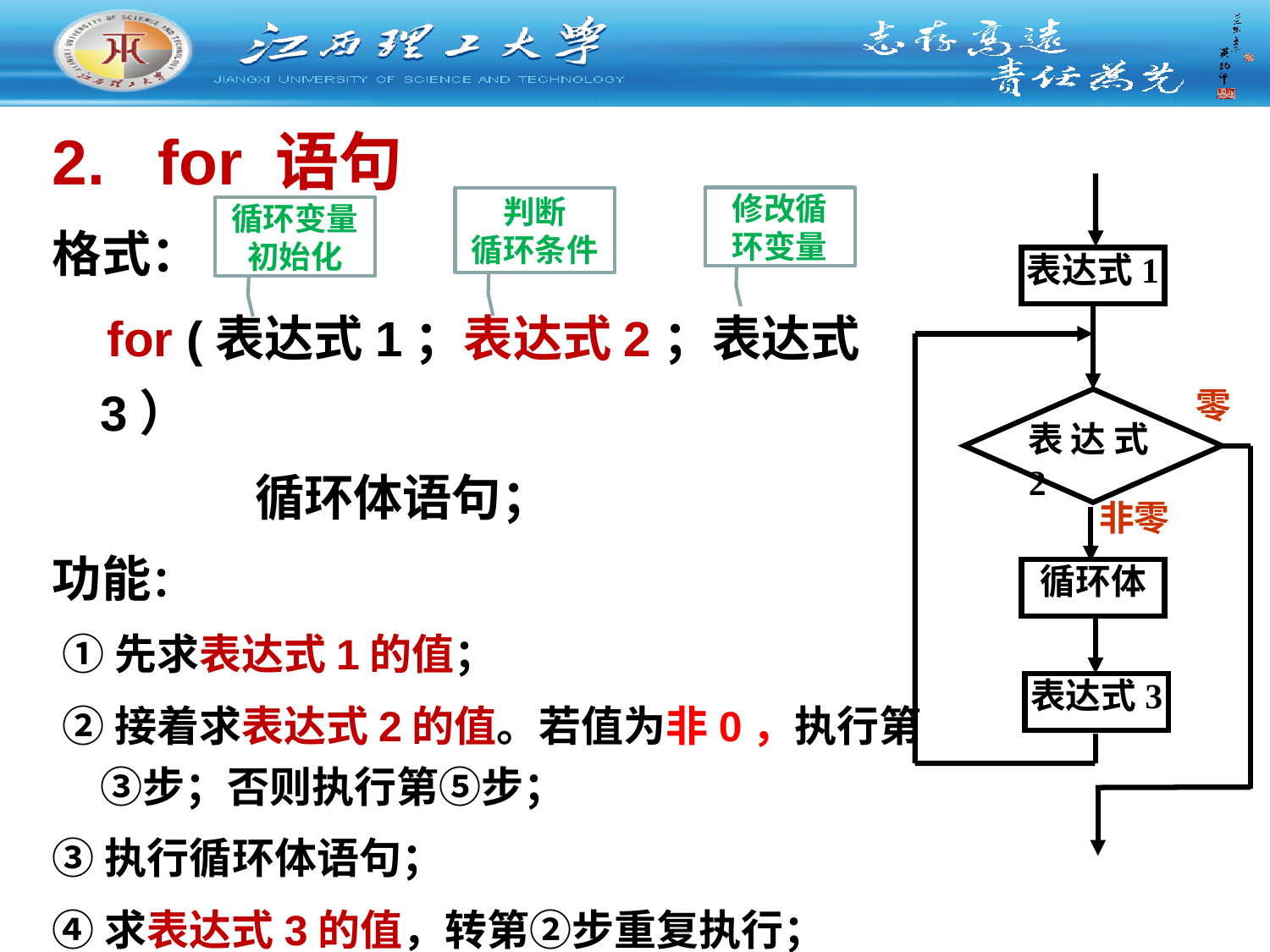

2.   for 语句
格式：
    for (表达式1；表达式2；表达式3）
                 循环体语句；
功能：
 ①先求表达式1的值；
 ②接着求表达式2的值。若值为非0，执行第③步；否则执行第⑤步；
③执行循环体语句；
④求表达式3的值，转第②步重复执行；
⑤结束for循环。

表达式1

零
表达式2

非零

循环体

表达式3

判断
循环条件
修改循环变量
循环变量初始化